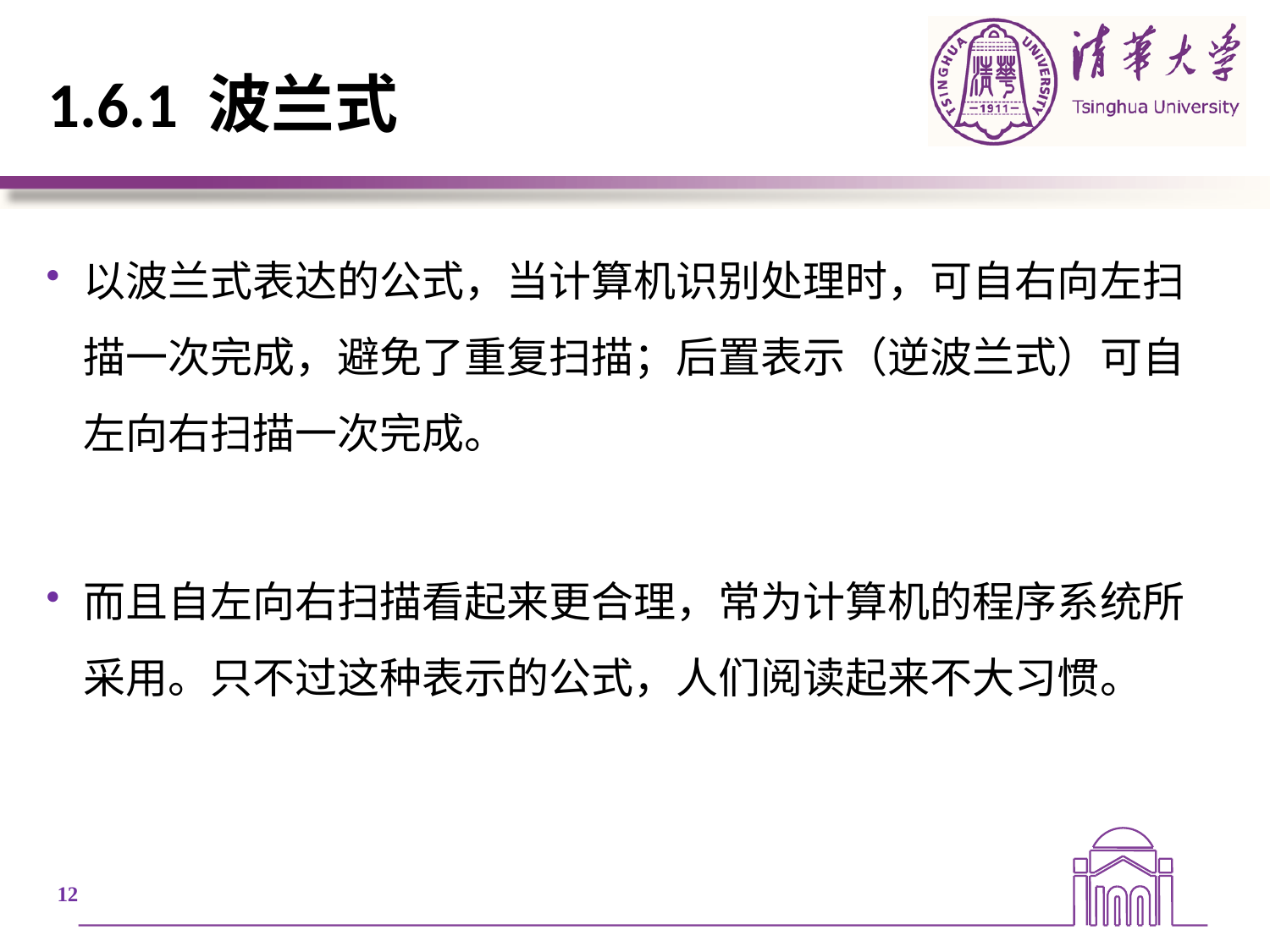

# 1.6.1 波兰式
以波兰式表达的公式，当计算机识别处理时，可自右向左扫描一次完成，避免了重复扫描；后置表示（逆波兰式）可自左向右扫描一次完成。

而且自左向右扫描看起来更合理，常为计算机的程序系统所采用。只不过这种表示的公式，人们阅读起来不大习惯。